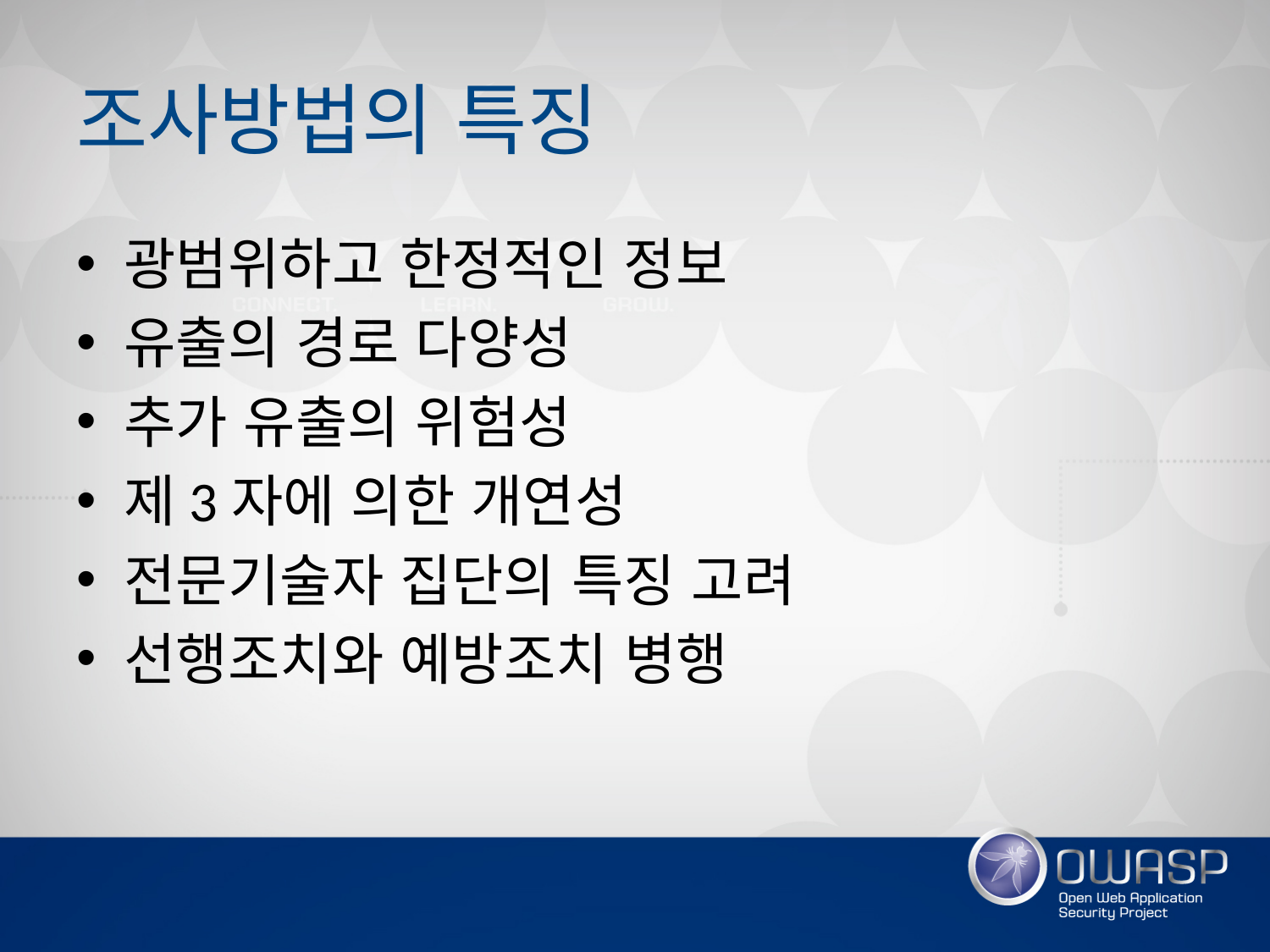

# 조사방법의 특징
광범위하고 한정적인 정보
유출의 경로 다양성
추가 유출의 위험성
제3자에 의한 개연성
전문기술자 집단의 특징 고려
선행조치와 예방조치 병행